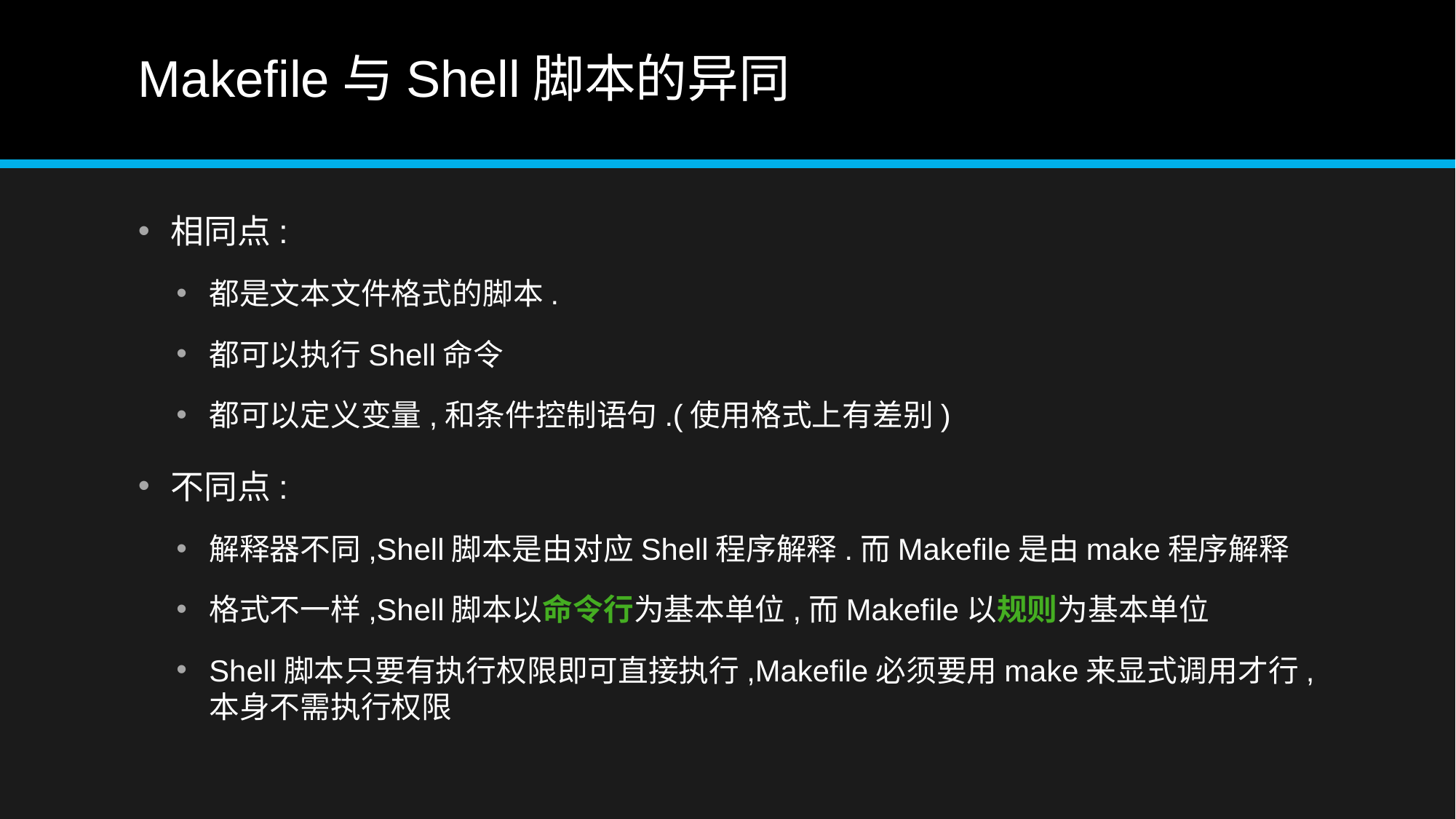

# Makefile与Shell脚本的异同
相同点:
都是文本文件格式的脚本.
都可以执行Shell命令
都可以定义变量,和条件控制语句.(使用格式上有差别)
不同点:
解释器不同,Shell脚本是由对应Shell程序解释.而Makefile是由make程序解释
格式不一样,Shell脚本以命令行为基本单位,而Makefile以规则为基本单位
Shell脚本只要有执行权限即可直接执行,Makefile必须要用make来显式调用才行,本身不需执行权限